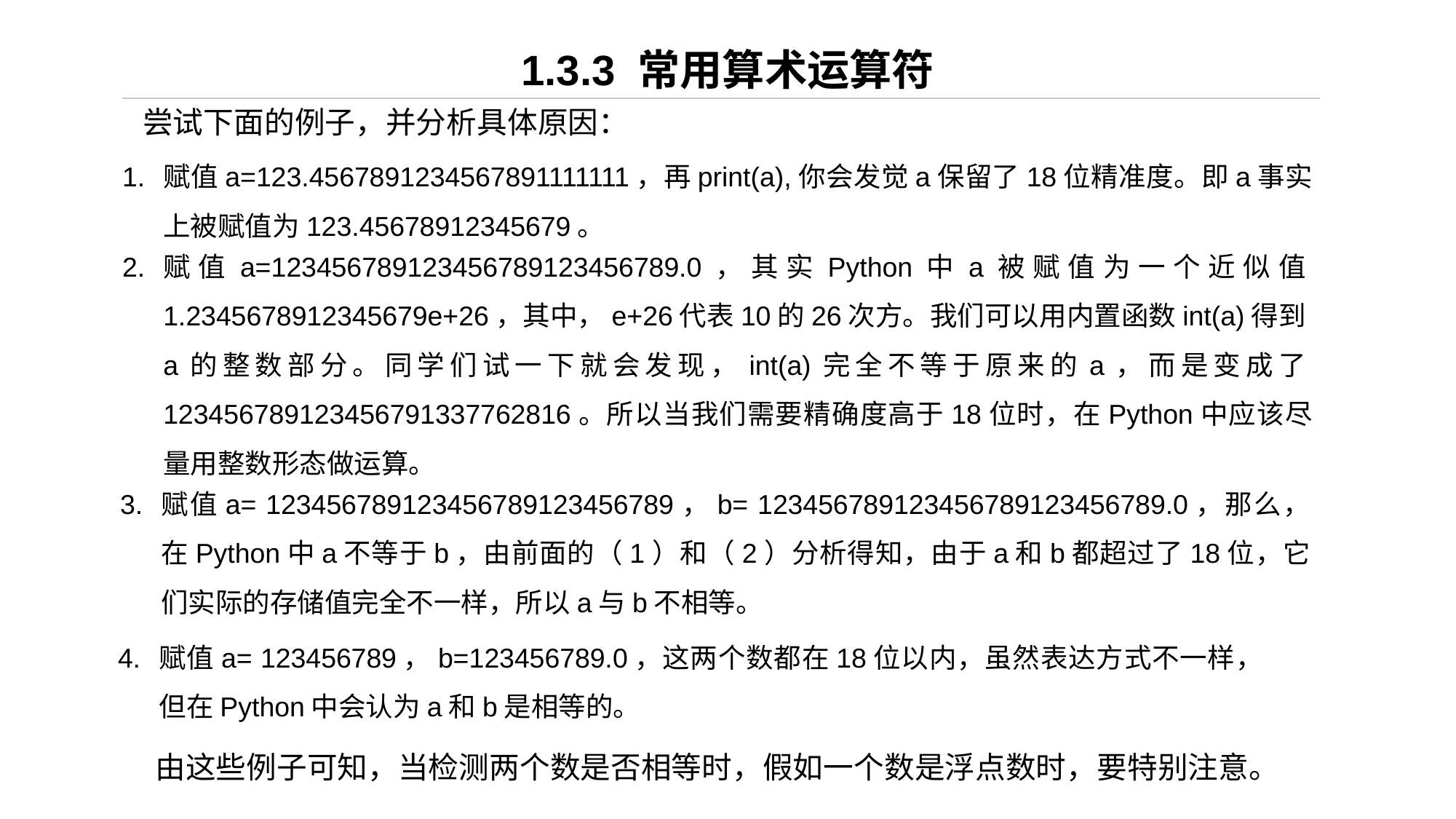

# 1.3.3 常用算术运算符
尝试下面的例子，并分析具体原因：
赋值a=123.4567891234567891111111，再print(a),你会发觉a保留了18位精准度。即a事实上被赋值为123.45678912345679。
赋值a=123456789123456789123456789.0，其实Python中a被赋值为一个近似值1.2345678912345679e+26，其中，e+26代表10的26次方。我们可以用内置函数int(a)得到a的整数部分。同学们试一下就会发现，int(a)完全不等于原来的a，而是变成了123456789123456791337762816。所以当我们需要精确度高于18位时，在Python中应该尽量用整数形态做运算。
赋值a= 123456789123456789123456789，b= 123456789123456789123456789.0，那么，在Python中a不等于b，由前面的（1）和（2）分析得知，由于a和b都超过了18位，它们实际的存储值完全不一样，所以a与b不相等。
赋值a= 123456789，b=123456789.0，这两个数都在18位以内，虽然表达方式不一样，但在Python中会认为a和b是相等的。
由这些例子可知，当检测两个数是否相等时，假如一个数是浮点数时，要特别注意。